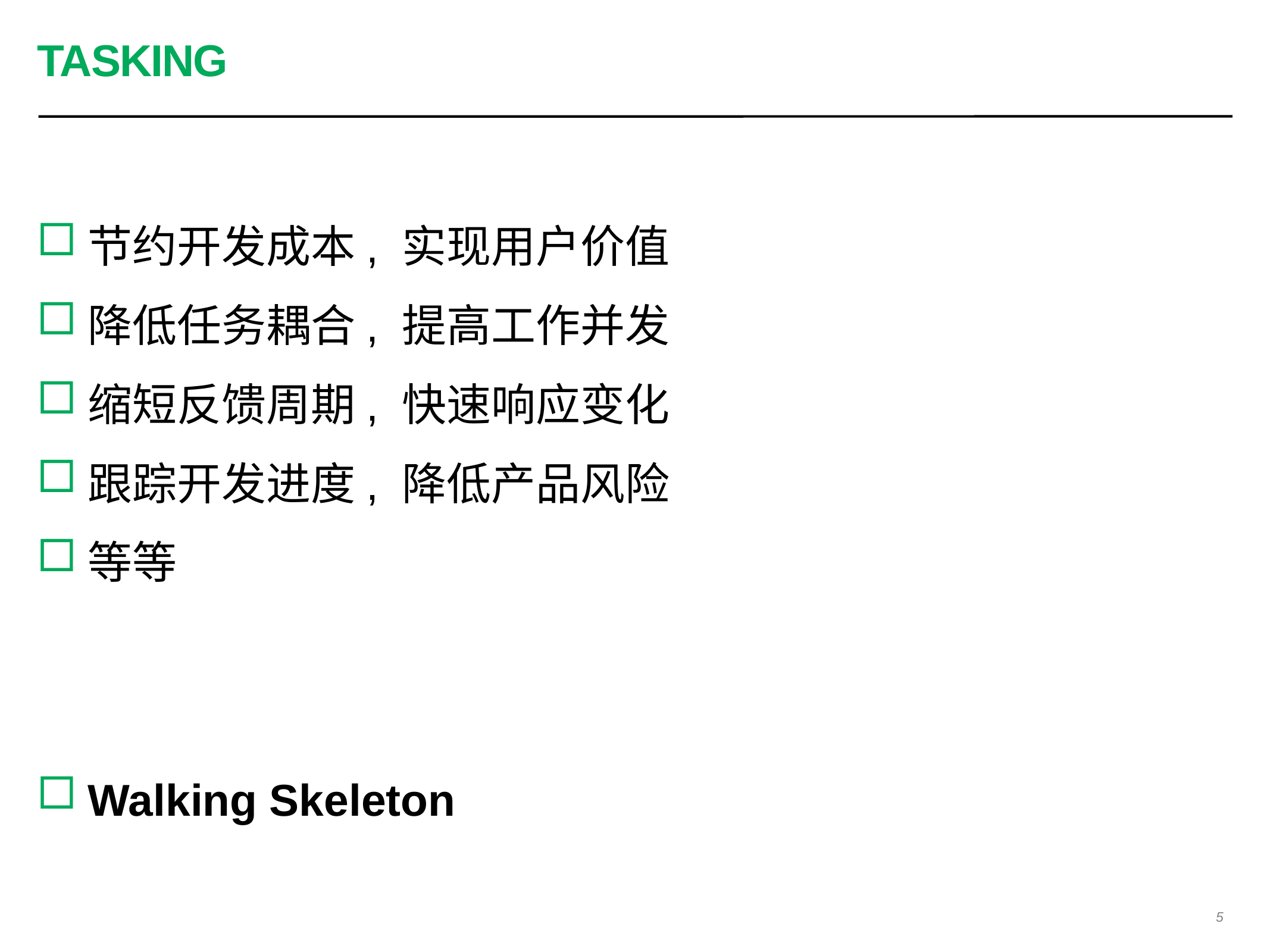

# TASKING

节约开发成本, 实现用户价值
降低任务耦合, 提高工作并发
缩短反馈周期, 快速响应变化
跟踪开发进度, 降低产品风险
等等

Walking Skeleton

5